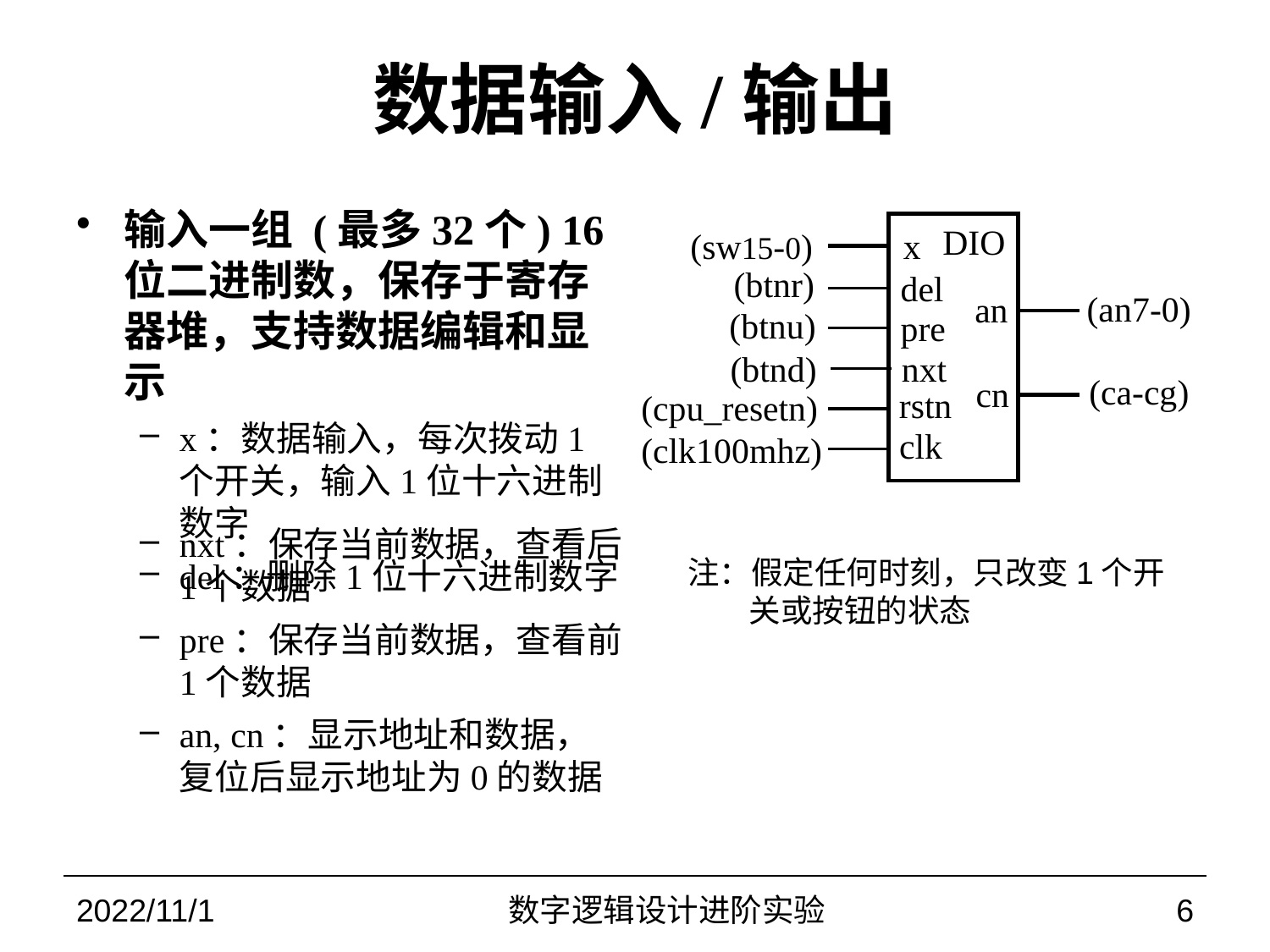

# 数据输入/输出
输入一组 (最多32个) 16位二进制数，保存于寄存器堆，支持数据编辑和显示
x：数据输入，每次拨动1个开关，输入1位十六进制数字
del：删除1位十六进制数字

x
DIO
del
an
pre
nxt
cn
rstn
clk
(sw15-0)
(btnr)
(an7-0)
(btnu)
(btnd)
(ca-cg)
(cpu_resetn)
(clk100mhz)
nxt：保存当前数据，查看后1个数据
pre：保存当前数据，查看前1个数据
an, cn：显示地址和数据，复位后显示地址为0的数据

注：假定任何时刻，只改变1个开关或按钮的状态
2022/11/1
数字逻辑设计进阶实验
6